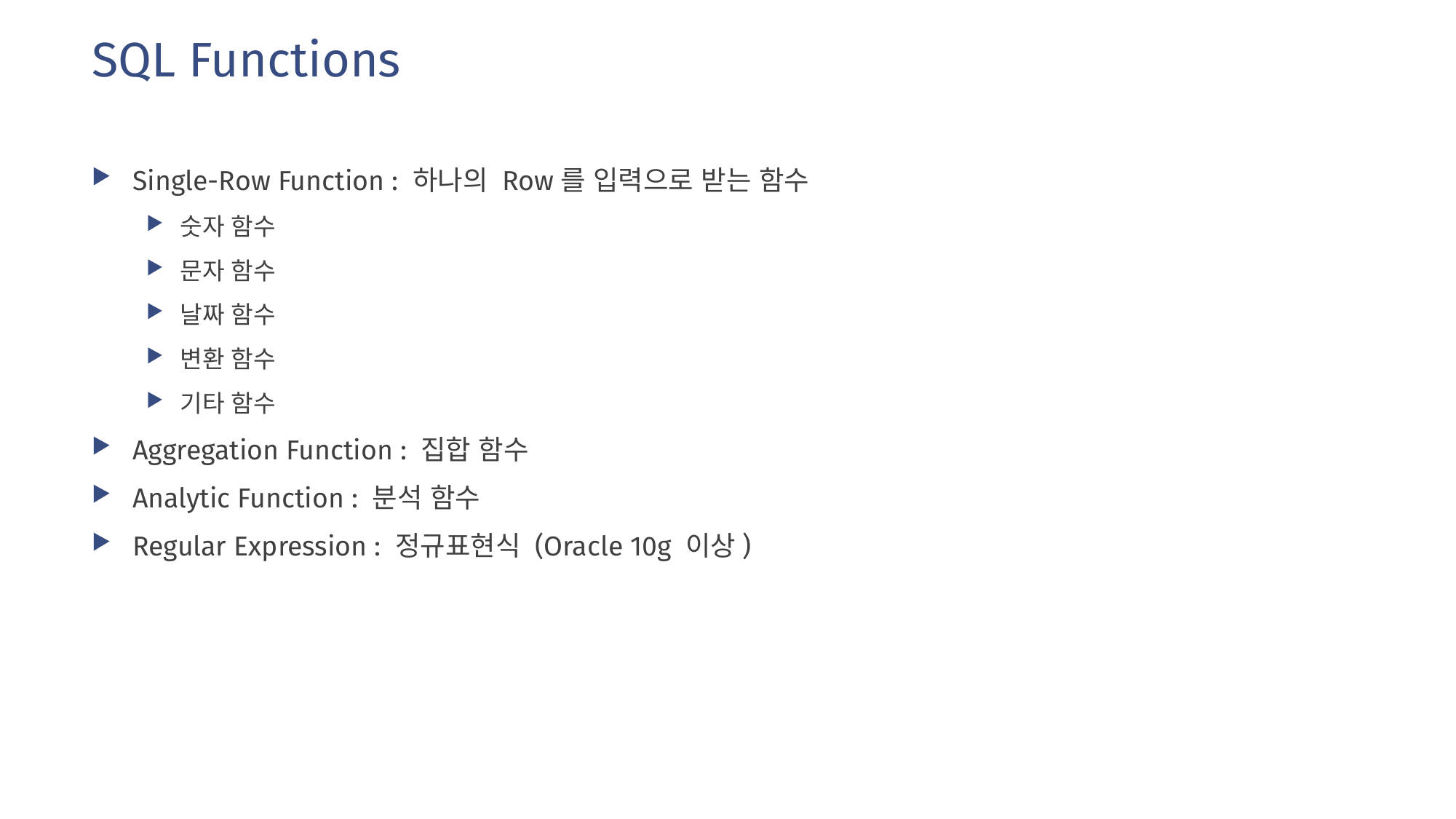

# SQL Functions
Single-Row Function : 하나의 Row를 입력으로 받는 함수
숫자 함수
문자 함수
날짜 함수
변환 함수
기타 함수
Aggregation Function : 집합 함수
Analytic Function : 분석 함수
Regular Expression : 정규표현식 (Oracle 10g 이상)